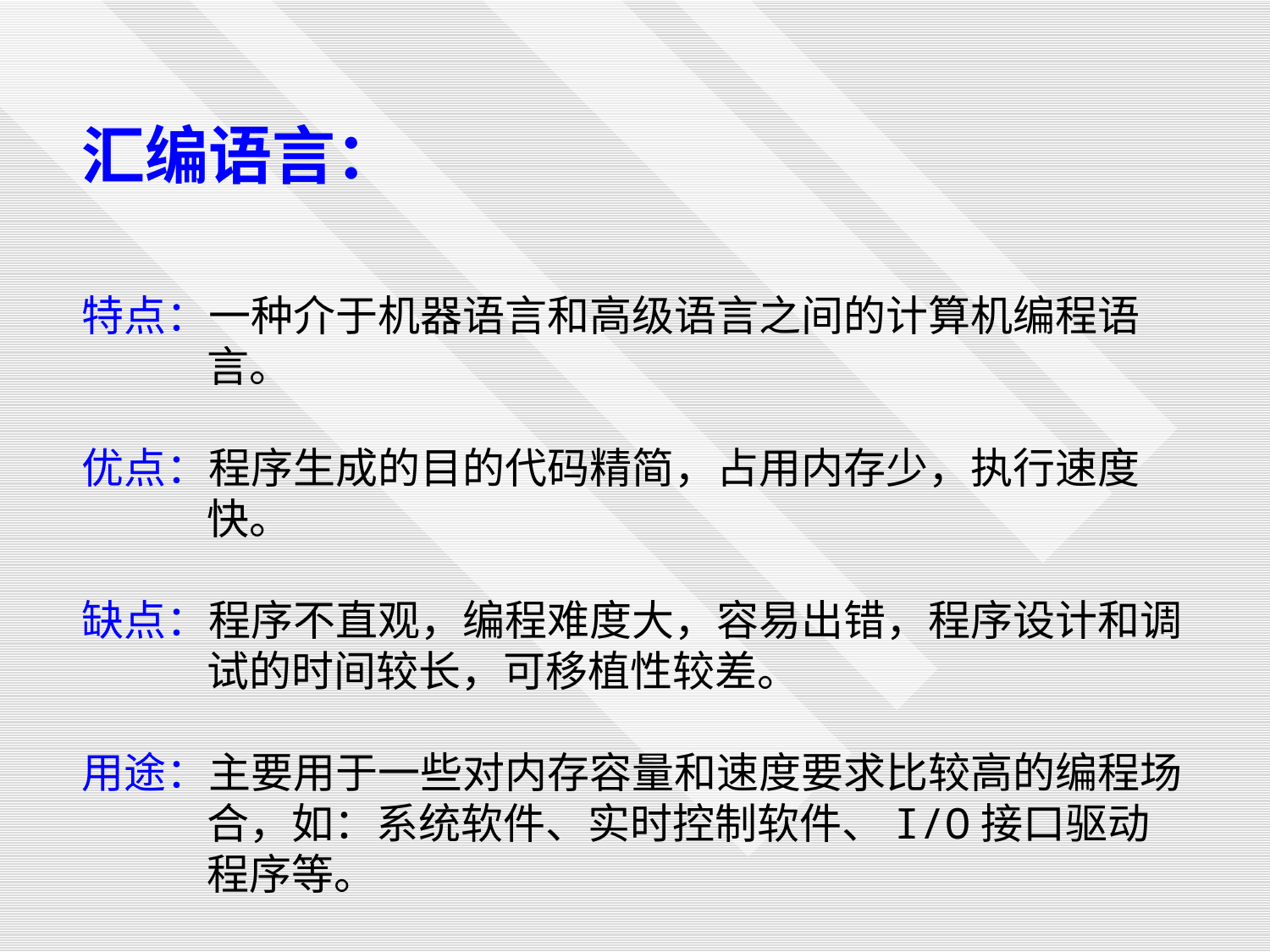

汇编语言：

特点：一种介于机器语言和高级语言之间的计算机编程语言。

优点：程序生成的目的代码精简，占用内存少，执行速度快。

缺点：程序不直观，编程难度大，容易出错，程序设计和调试的时间较长，可移植性较差。

用途：主要用于一些对内存容量和速度要求比较高的编程场合，如：系统软件、实时控制软件、I/O接口驱动程序等。